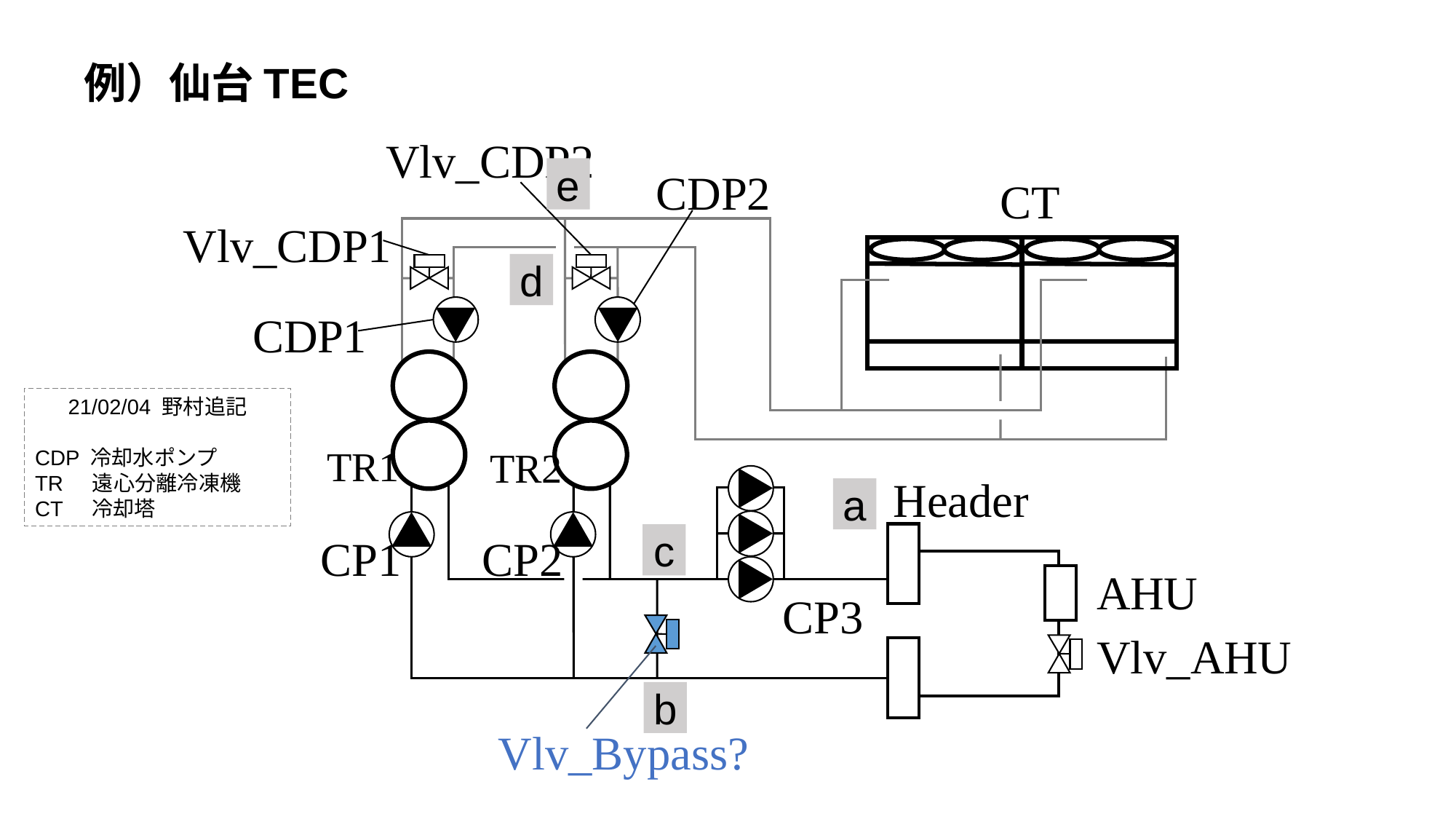

例）仙台TEC

Vlv_CDP2
e
CDP2
CT

Vlv_CDP1

d

CDP
1

21/02/04 野村追記

CDP 冷却水ポンプ
TR    遠心分離冷凍機
CT    冷却塔

T
R
1
T
R
2

Header

a

c
CP
1
CP2

AH
U

CP
3

Vlv_AHU

b
Vlv_Bypass?